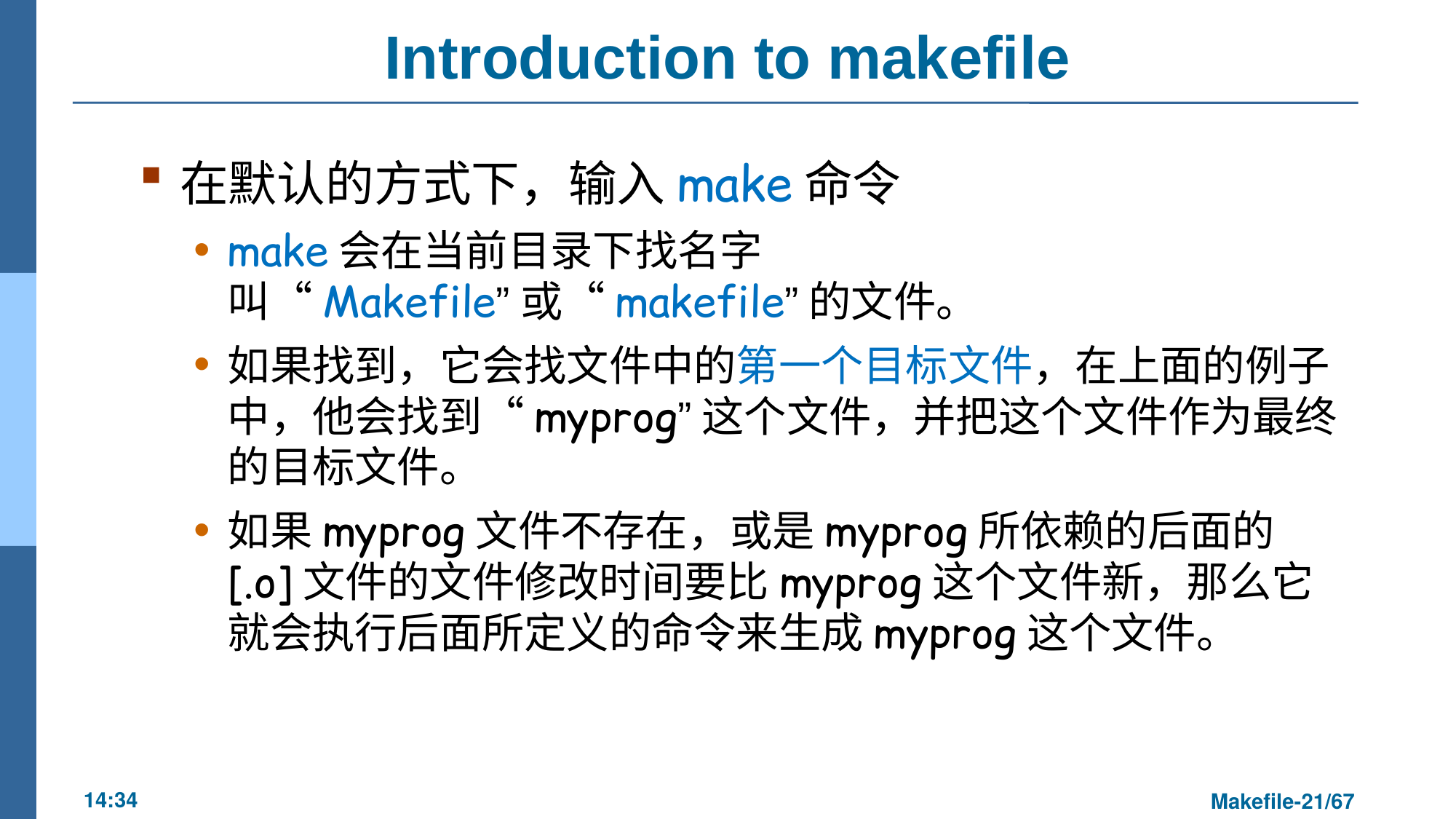

# Introduction to makefile
在默认的方式下，输入make命令
make会在当前目录下找名字叫“Makefile”或“makefile”的文件。
如果找到，它会找文件中的第一个目标文件，在上面的例子中，他会找到“myprog”这个文件，并把这个文件作为最终的目标文件。
如果myprog文件不存在，或是myprog所依赖的后面的[.o]文件的文件修改时间要比myprog这个文件新，那么它就会执行后面所定义的命令来生成myprog这个文件。